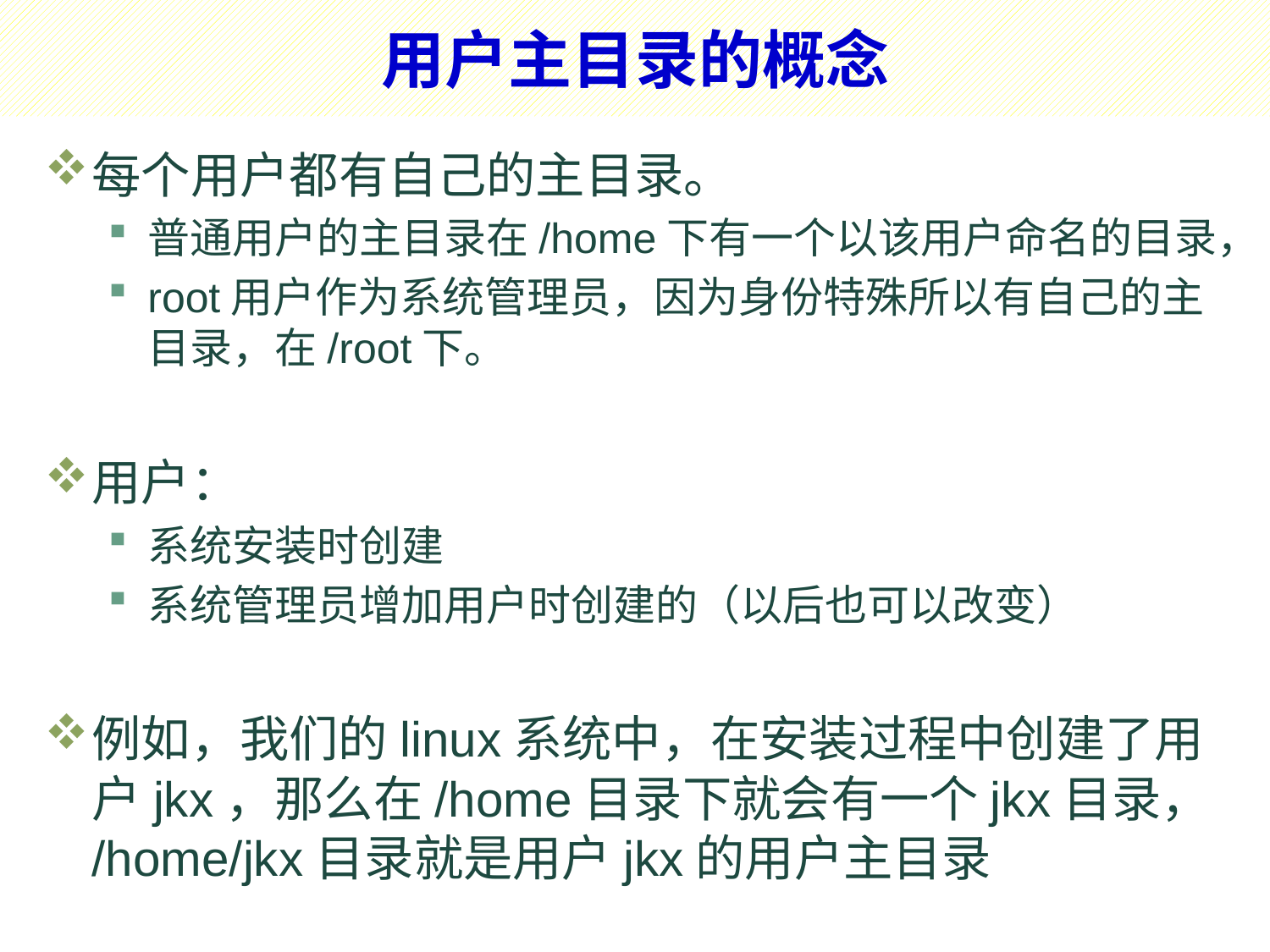

# 用户主目录的概念
每个用户都有自己的主目录。
普通用户的主目录在/home下有一个以该用户命名的目录，
root用户作为系统管理员，因为身份特殊所以有自己的主目录，在/root下。

用户：
系统安装时创建
系统管理员增加用户时创建的（以后也可以改变）

例如，我们的linux系统中，在安装过程中创建了用户jkx，那么在/home目录下就会有一个jkx目录，/home/jkx目录就是用户jkx的用户主目录